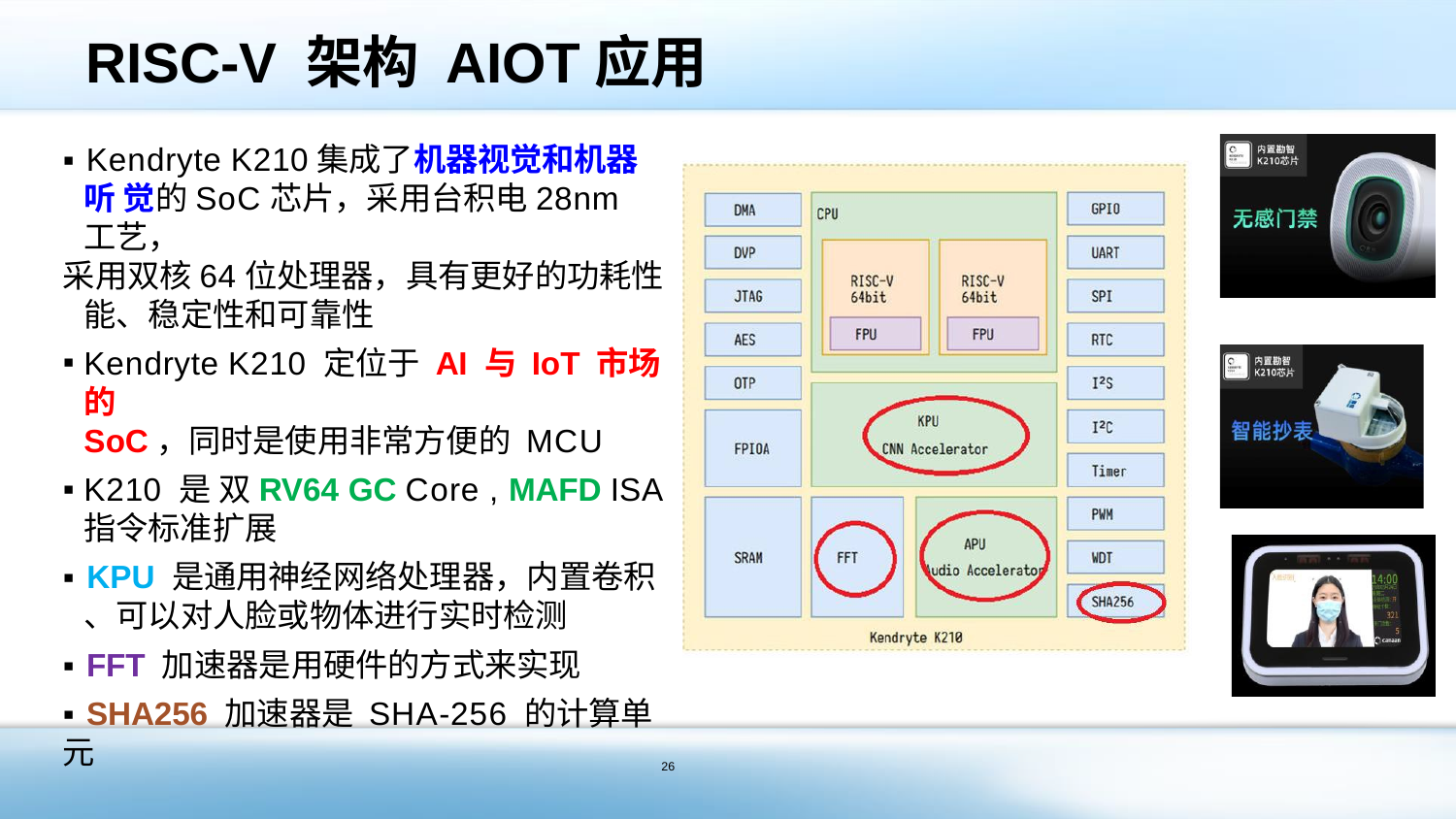

# RISC-V 架构 AIOT应用

▪ Kendryte K210集成了机器视觉和机器听 觉的SoC芯片，采用台积电28nm工艺，
采用双核64位处理器，具有更好的功耗性 能、稳定性和可靠性
Kendryte K210 定位于 AI 与 IoT 市场的
SoC，同时是使用非常方便的 MCU
K210 是 双RV64 GC Core , MAFD ISA
指令标准扩展
▪ KPU 是通用神经网络处理器，内置卷积
、可以对人脸或物体进行实时检测
▪ FFT 加速器是用硬件的方式来实现
▪ SHA256 加速器是 SHA-256 的计算单元

26